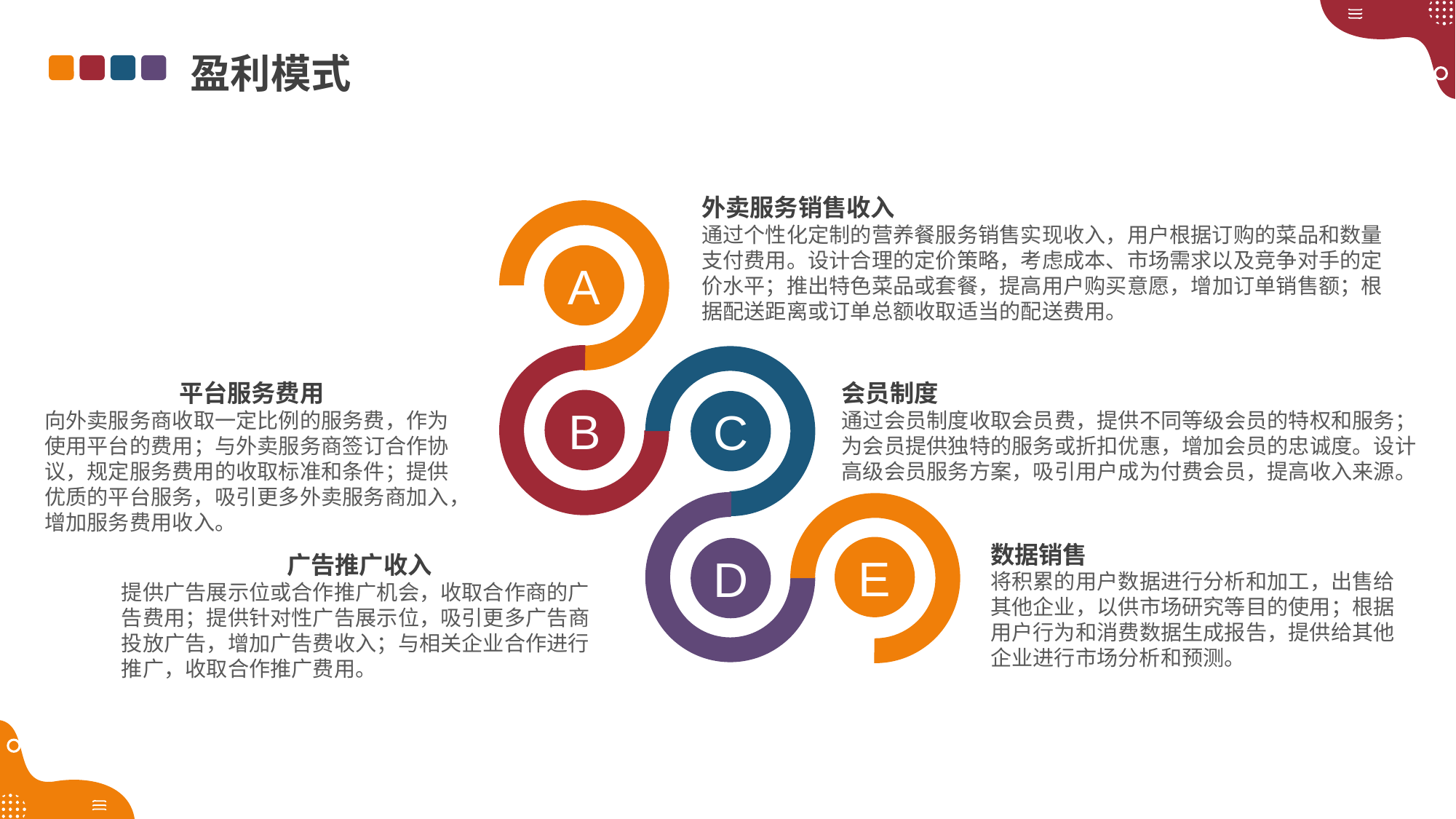

盈利模式

外卖服务销售收入
通过个性化定制的营养餐服务销售实现收入，用户根据订购的菜品和数量支付费用。设计合理的定价策略，考虑成本、市场需求以及竞争对手的定价水平；推出特色菜品或套餐，提高用户购买意愿，增加订单销售额；根据配送距离或订单总额收取适当的配送费用。

A

平台服务费用
向外卖服务商收取一定比例的服务费，作为使用平台的费用；与外卖服务商签订合作协议，规定服务费用的收取标准和条件；提供优质的平台服务，吸引更多外卖服务商加入，增加服务费用收入。
会员制度
通过会员制度收取会员费，提供不同等级会员的特权和服务；为会员提供独特的服务或折扣优惠，增加会员的忠诚度。设计高级会员服务方案，吸引用户成为付费会员，提高收入来源。
B
C

数据销售
将积累的用户数据进行分析和加工，出售给其他企业，以供市场研究等目的使用；根据用户行为和消费数据生成报告，提供给其他企业进行市场分析和预测。
E
D
广告推广收入
提供广告展示位或合作推广机会，收取合作商的广告费用；提供针对性广告展示位，吸引更多广告商投放广告，增加广告费收入；与相关企业合作进行推广，收取合作推广费用。